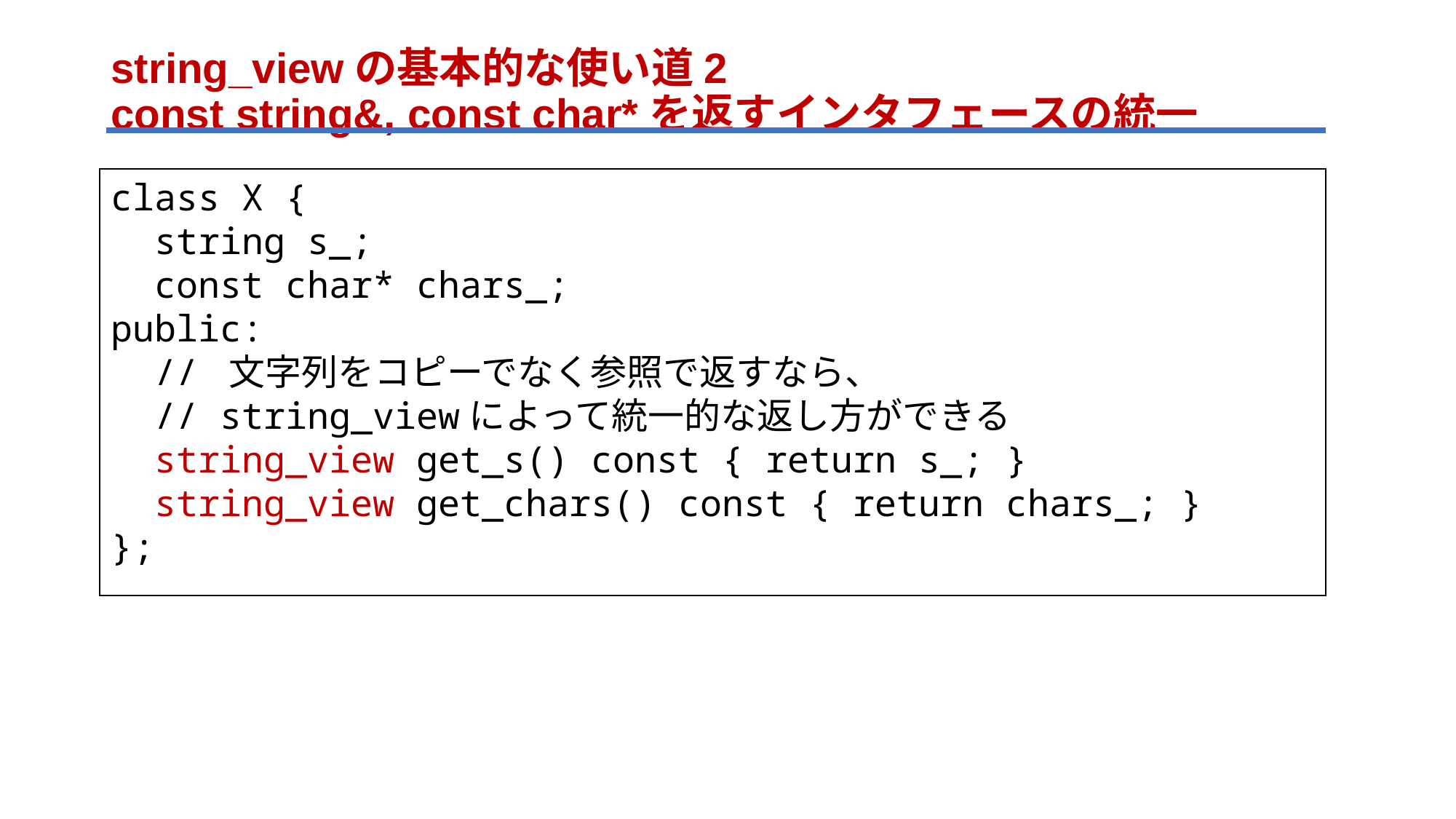

# string_viewの基本的な使い道2 const string&, const char*を返すインタフェースの統一
class X {
  string s_;
  const char* chars_;
public:
  // 文字列をコピーでなく参照で返すなら、
  // string_viewによって統一的な返し方ができる
  string_view get_s() const { return s_; }
  string_view get_chars() const { return chars_; }
};